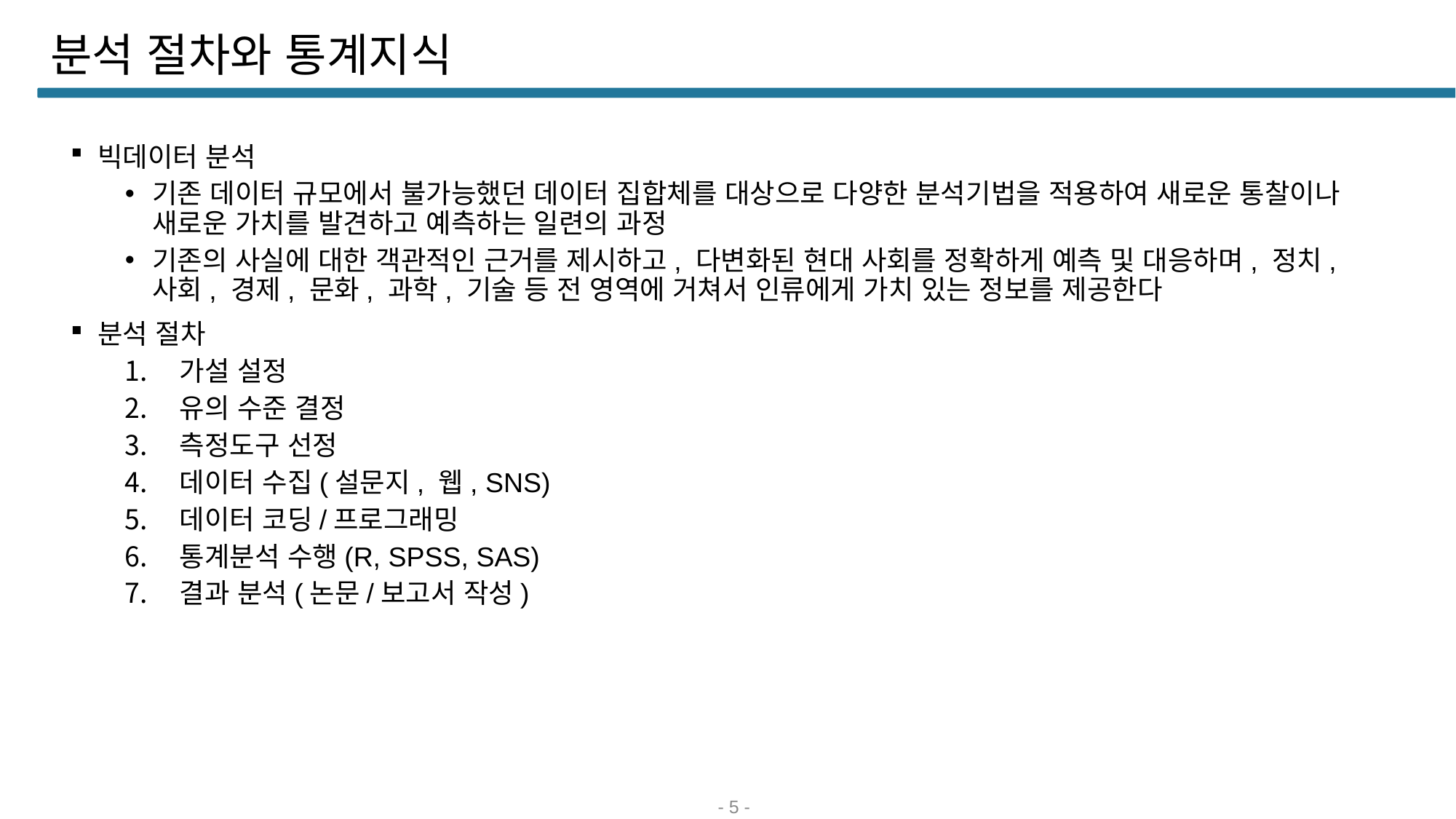

# 분석 절차와 통계지식
빅데이터 분석
기존 데이터 규모에서 불가능했던 데이터 집합체를 대상으로 다양한 분석기법을 적용하여 새로운 통찰이나 새로운 가치를 발견하고 예측하는 일련의 과정
기존의 사실에 대한 객관적인 근거를 제시하고, 다변화된 현대 사회를 정확하게 예측 및 대응하며, 정치, 사회, 경제, 문화, 과학, 기술 등 전 영역에 거쳐서 인류에게 가치 있는 정보를 제공한다
분석 절차
가설 설정
유의 수준 결정
측정도구 선정
데이터 수집(설문지, 웹, SNS)
데이터 코딩/프로그래밍
통계분석 수행(R, SPSS, SAS)
결과 분석(논문/보고서 작성)
- 5 -